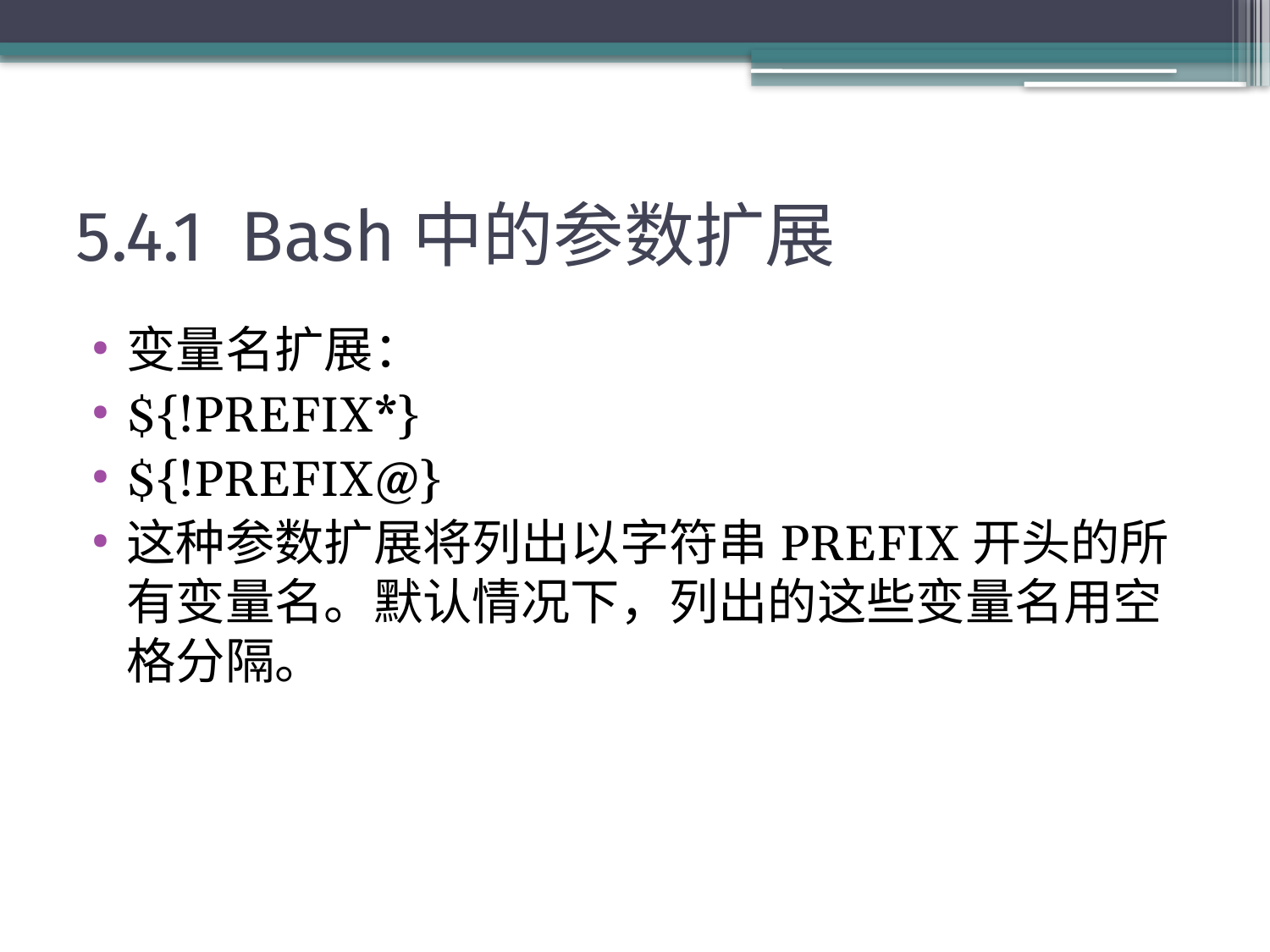

# 5.4.1  Bash中的参数扩展
变量名扩展：
${!PREFIX*}
${!PREFIX@}
这种参数扩展将列出以字符串PREFIX开头的所有变量名。默认情况下，列出的这些变量名用空格分隔。